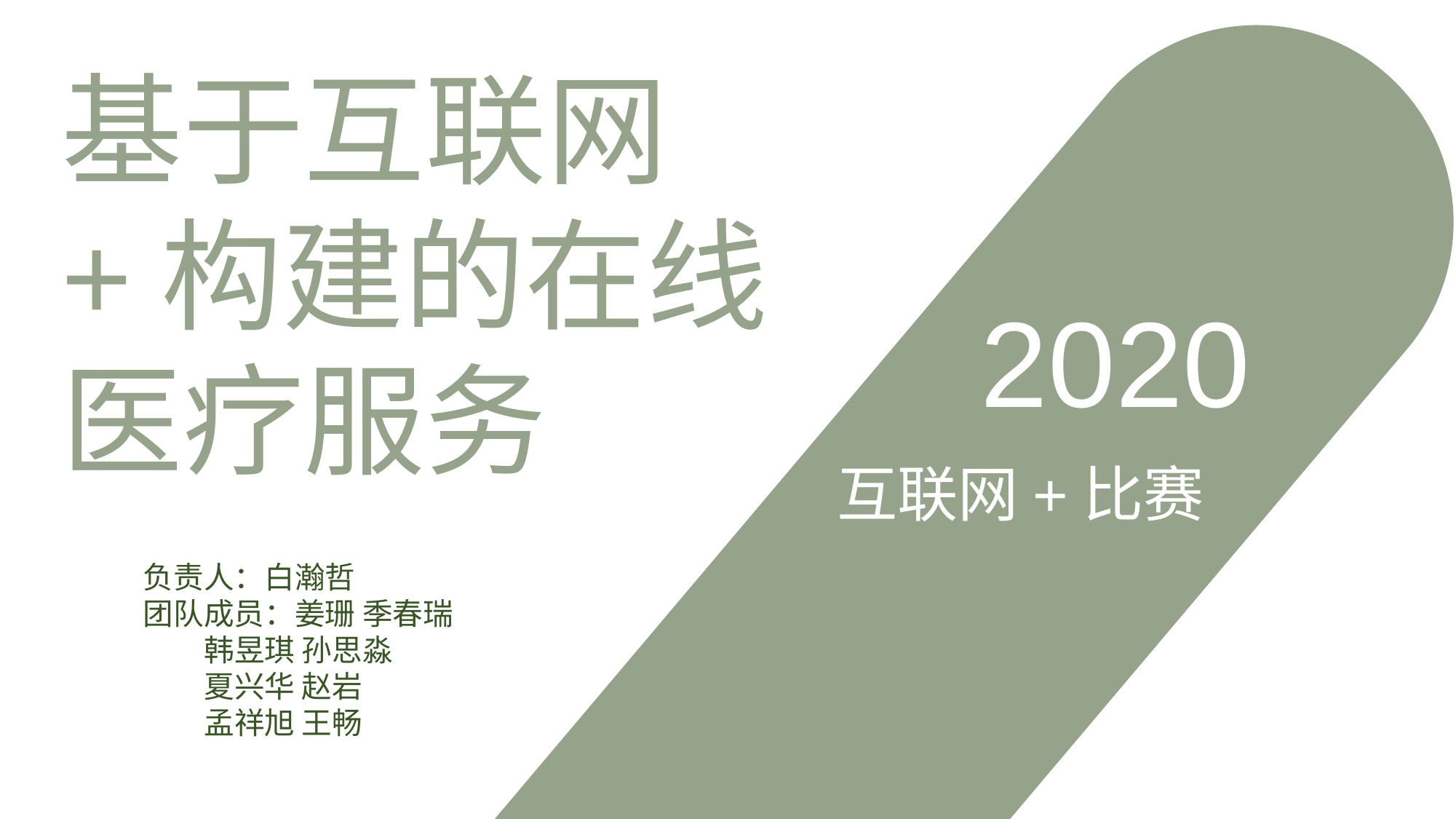

基于互联网+构建的在线医疗服务
2020

互联网+比赛
负责人：白瀚哲
团队成员：姜珊 季春瑞
        韩昱琪 孙思淼
        夏兴华 赵岩
        孟祥旭 王畅